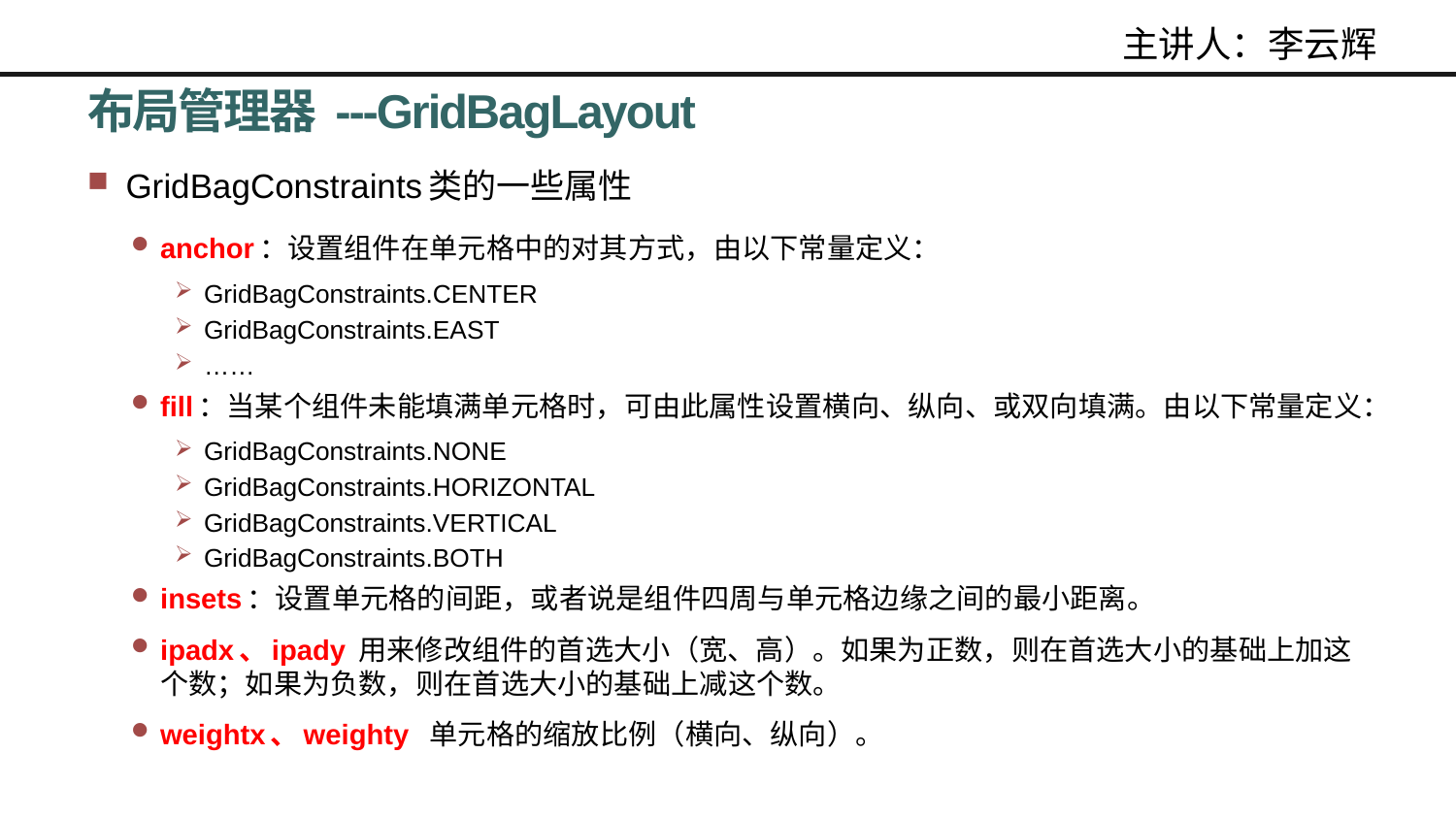

# 布局管理器 ---GridBagLayout
 GridBagConstraints类的一些属性
anchor：设置组件在单元格中的对其方式，由以下常量定义：
GridBagConstraints.CENTER
GridBagConstraints.EAST
……
fill：当某个组件未能填满单元格时，可由此属性设置横向、纵向、或双向填满。由以下常量定义：
GridBagConstraints.NONE
GridBagConstraints.HORIZONTAL
GridBagConstraints.VERTICAL
GridBagConstraints.BOTH
insets：设置单元格的间距，或者说是组件四周与单元格边缘之间的最小距离。
ipadx、ipady 用来修改组件的首选大小（宽、高）。如果为正数，则在首选大小的基础上加这个数；如果为负数，则在首选大小的基础上减这个数。
weightx、weighty  单元格的缩放比例（横向、纵向）。